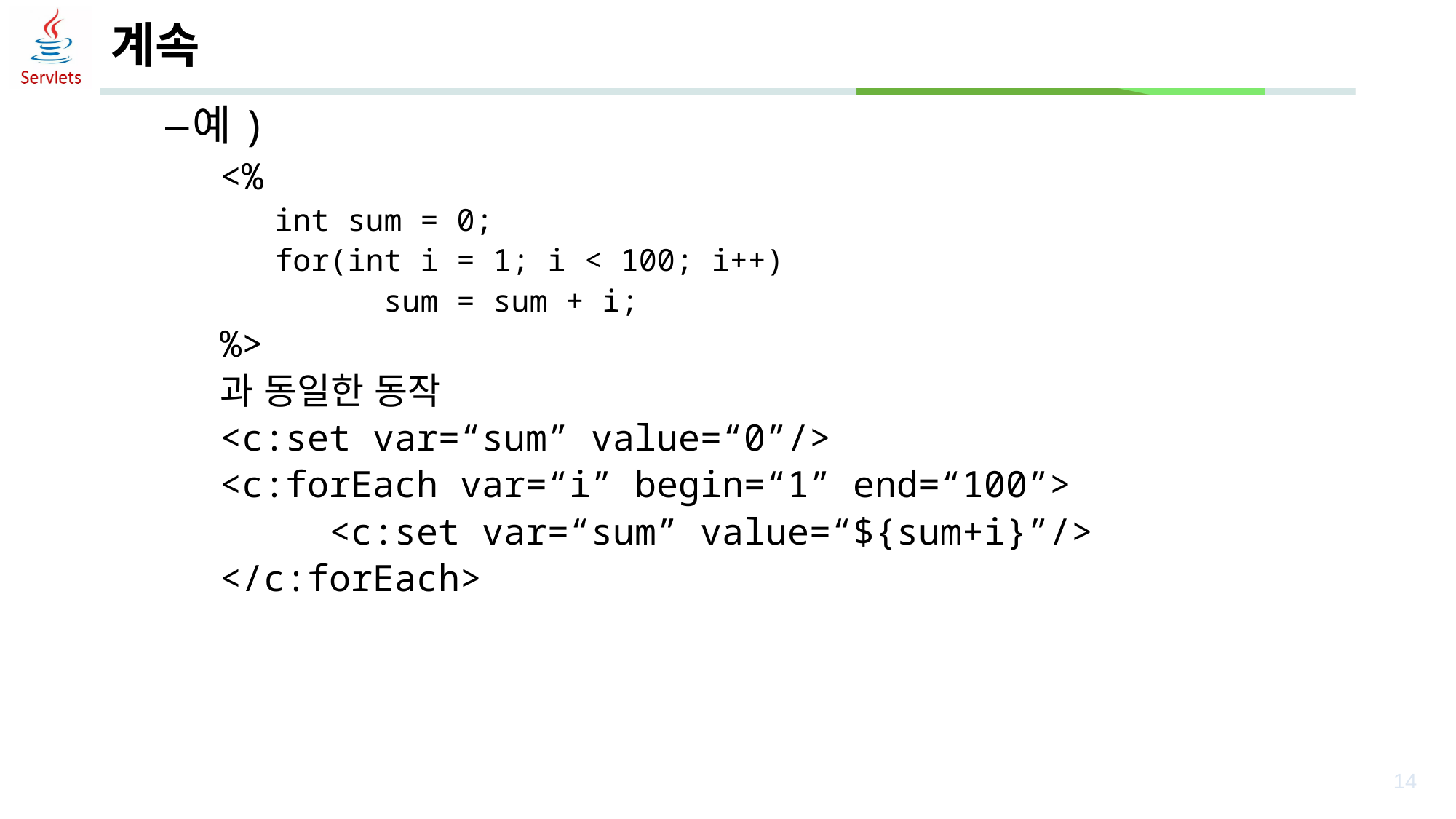

# 계속
예)
<%
int sum = 0;
for(int i = 1; i < 100; i++)
	sum = sum + i;
%>
과 동일한 동작
<c:set var=“sum” value=“0”/>
<c:forEach var=“i” begin=“1” end=“100”>
	<c:set var=“sum” value=“${sum+i}”/>
</c:forEach>

14